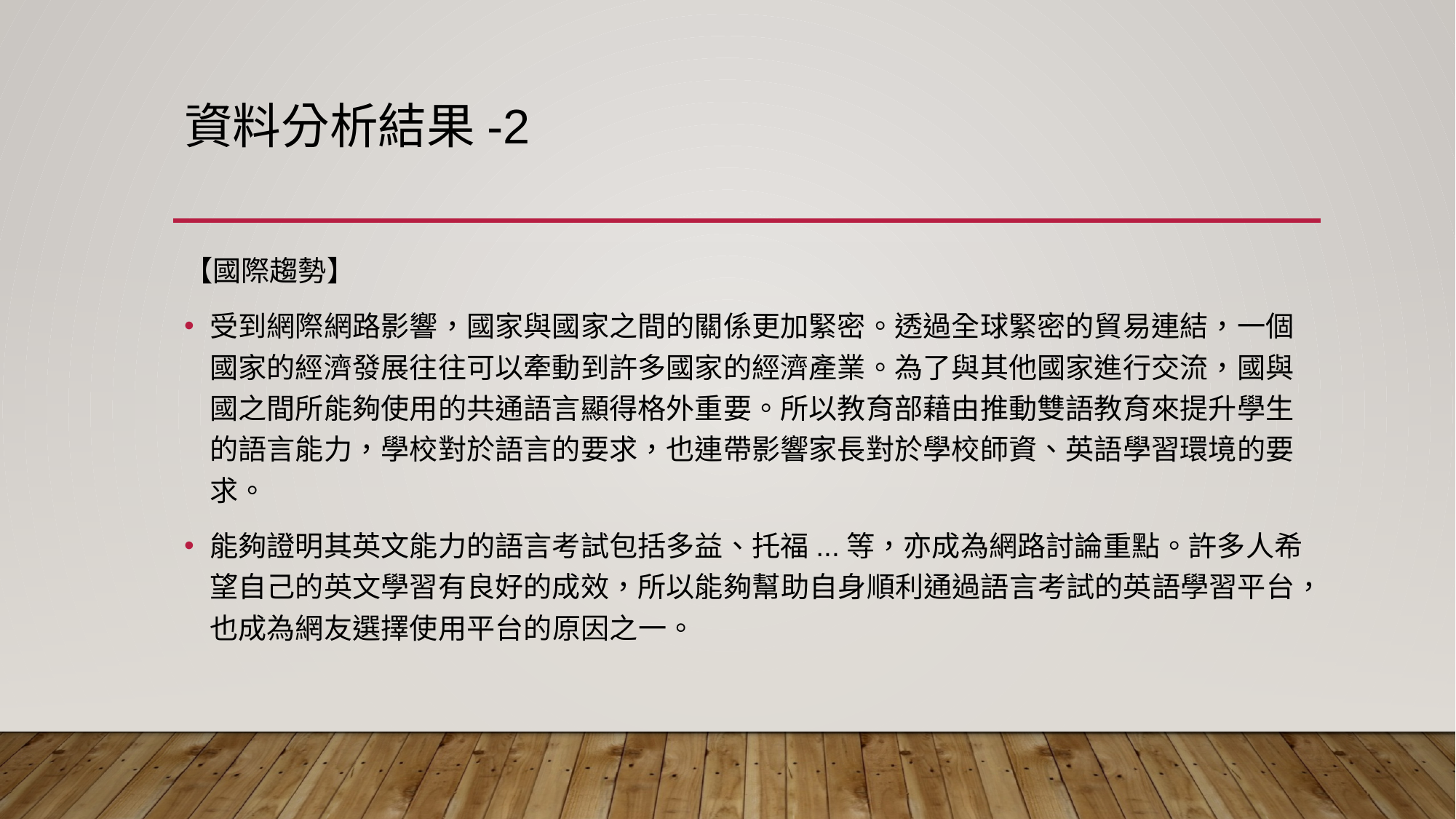

# 資料分析結果-2
【國際趨勢】
受到網際網路影響，國家與國家之間的關係更加緊密。透過全球緊密的貿易連結，一個國家的經濟發展往往可以牽動到許多國家的經濟產業。為了與其他國家進行交流，國與國之間所能夠使用的共通語言顯得格外重要。所以教育部藉由推動雙語教育來提升學生的語言能力，學校對於語言的要求，也連帶影響家長對於學校師資、英語學習環境的要求。
能夠證明其英文能力的語言考試包括多益、托福...等，亦成為網路討論重點。許多人希望自己的英文學習有良好的成效，所以能夠幫助自身順利通過語言考試的英語學習平台，也成為網友選擇使用平台的原因之一。